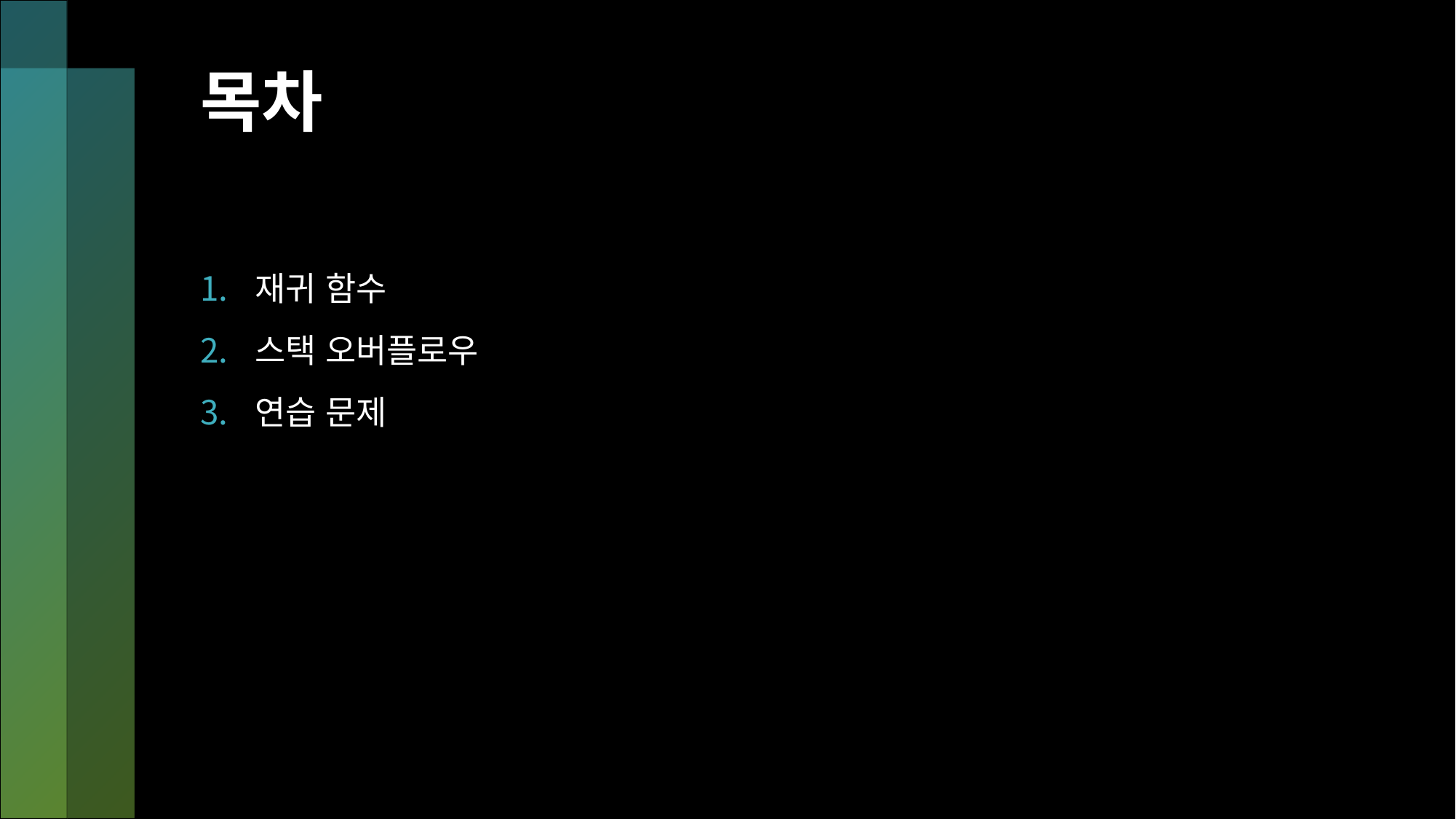

# 목차
재귀 함수
스택 오버플로우
연습 문제